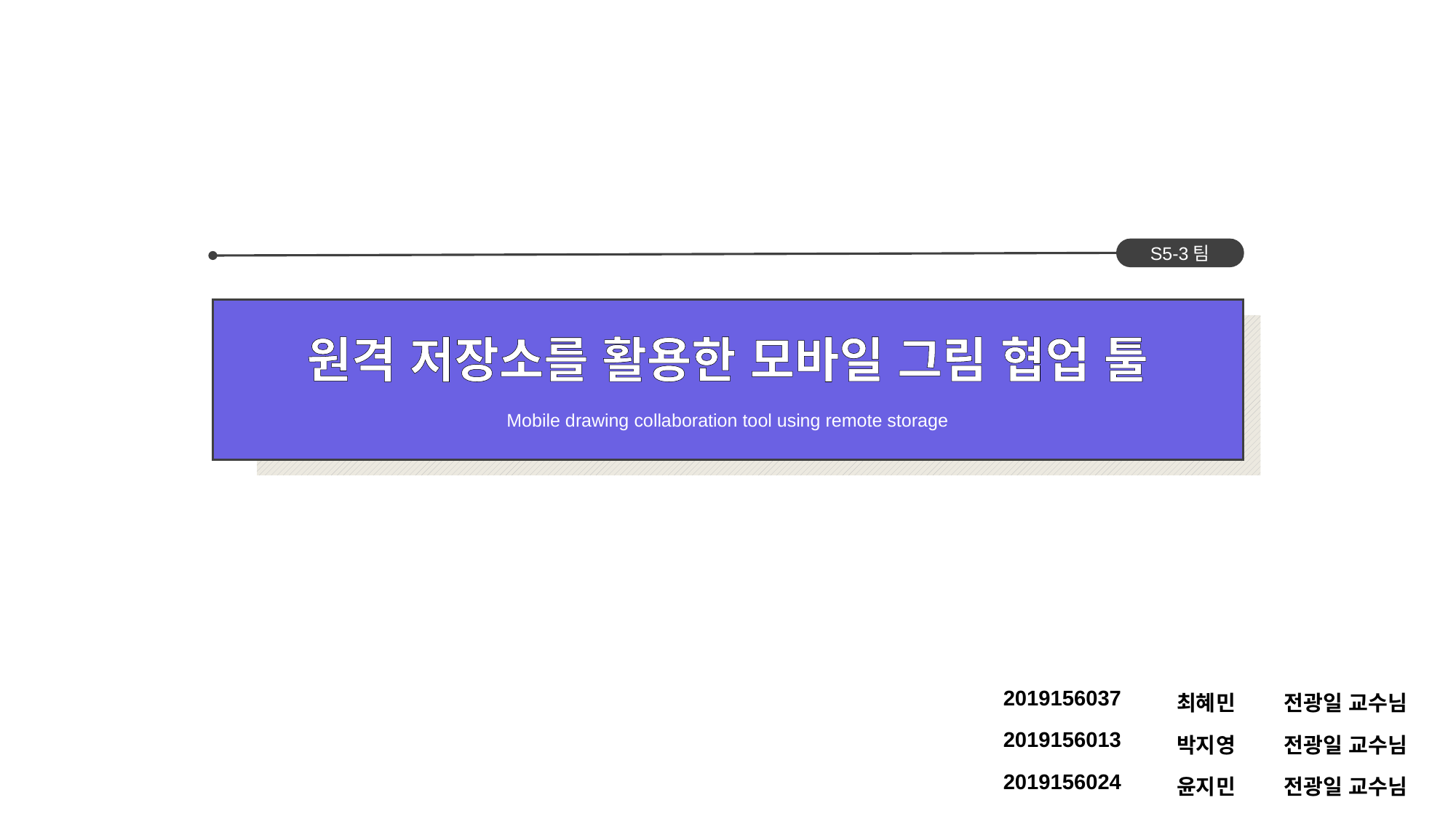

S5-3팀
원격 저장소를 활용한 모바일 그림 협업 툴
Mobile drawing collaboration tool using remote storage

| 2019156037 | 최혜민 | 전광일 교수님 |
| --- | --- | --- |
| 2019156013 | 박지영 | 전광일 교수님 |
| 2019156024 | 윤지민 | 전광일 교수님 |